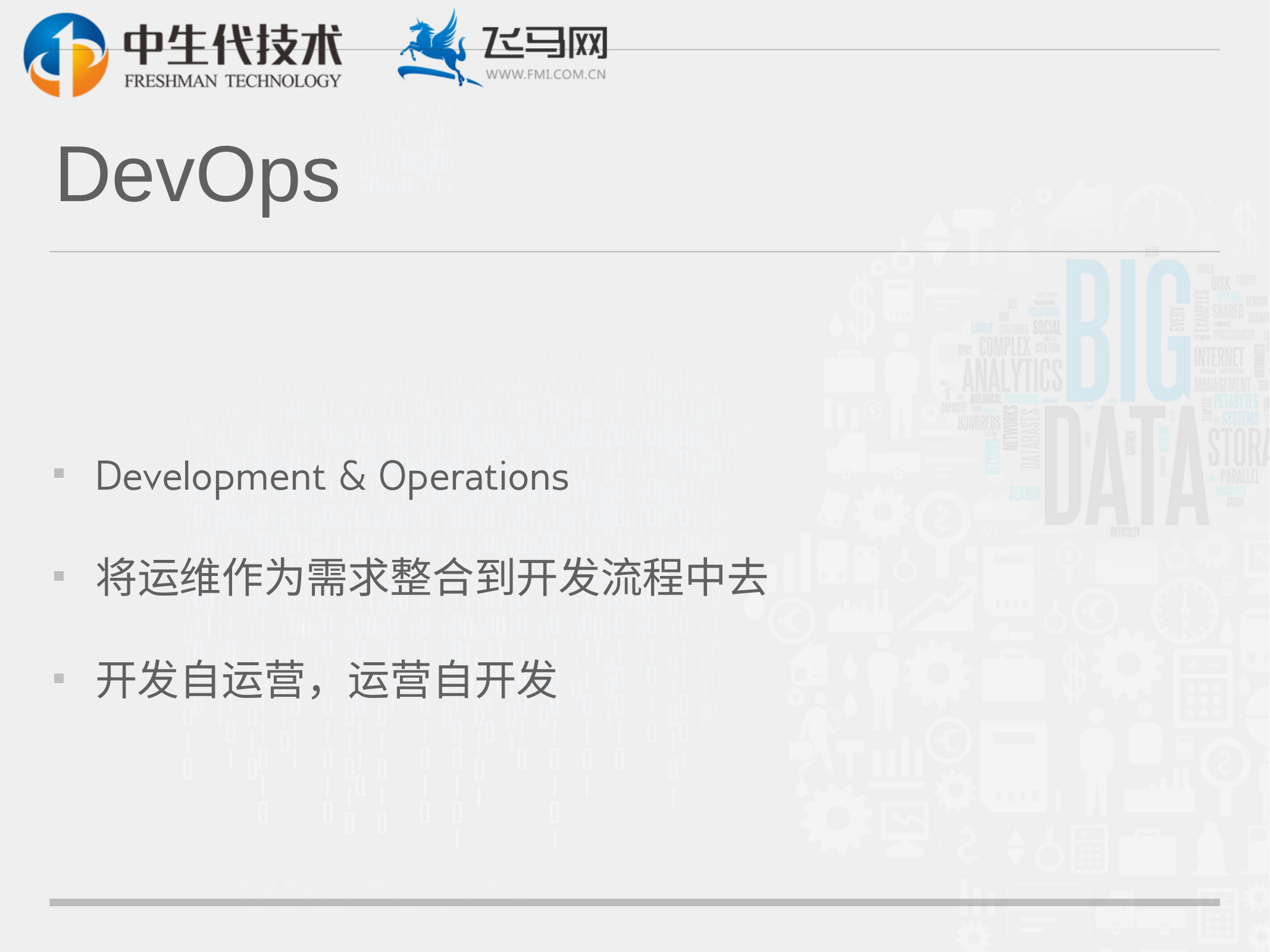

# DevOps
Development & Operations
将运维作为需求整合到开发流程中去
开发自运营，运营自开发